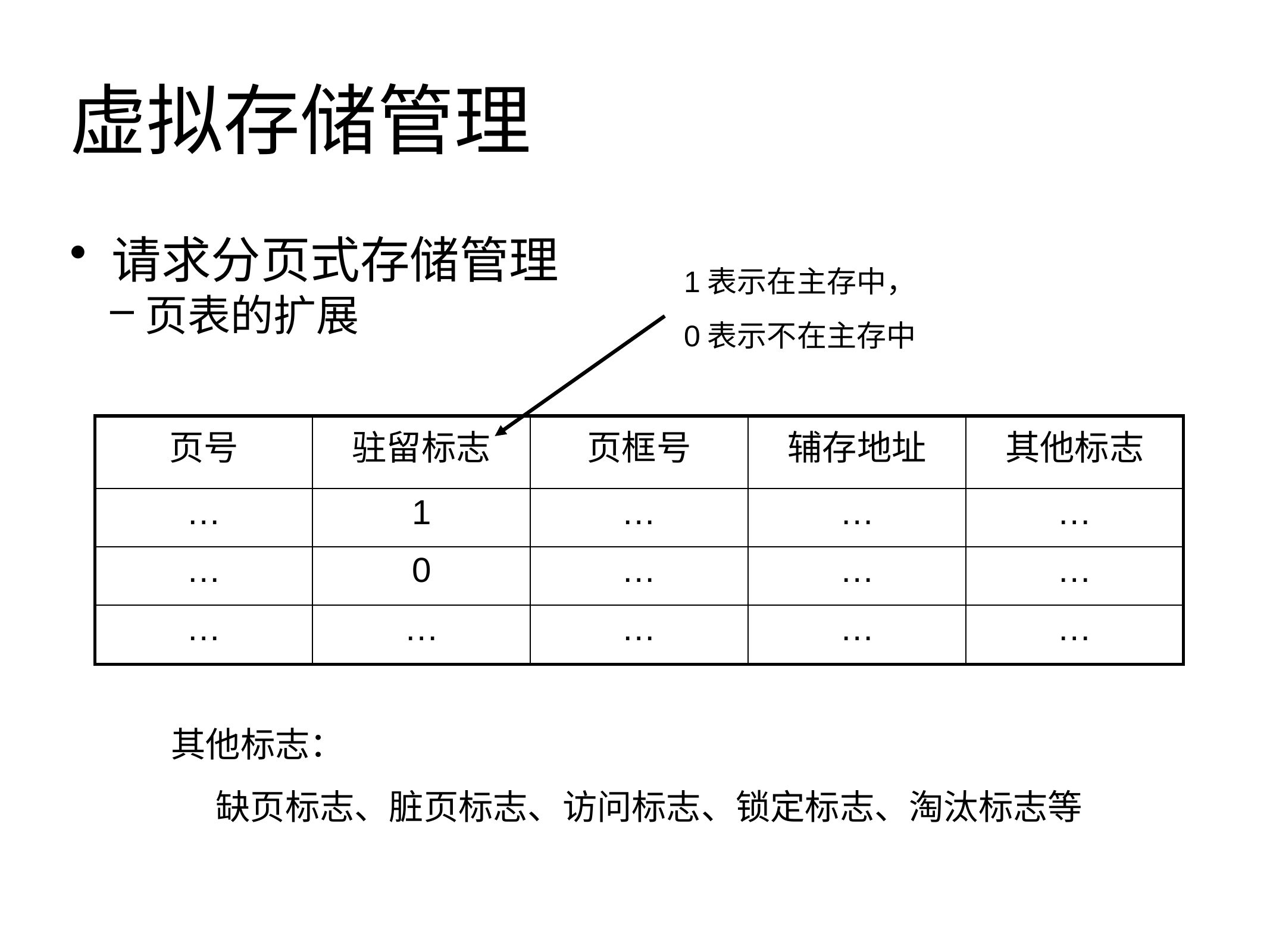

虚拟存储管理
请求分页式存储管理
页表的扩展
1表示在主存中，
0表示不在主存中

| 页号 | 驻留标志 | 页框号 | 辅存地址 | 其他标志 |
| --- | --- | --- | --- | --- |
| … | 1 | … | … | … |
| … | 0 | … | … | … |
| … | … | … | … | … |
其他标志：
缺页标志、脏页标志、访问标志、锁定标志、淘汰标志等